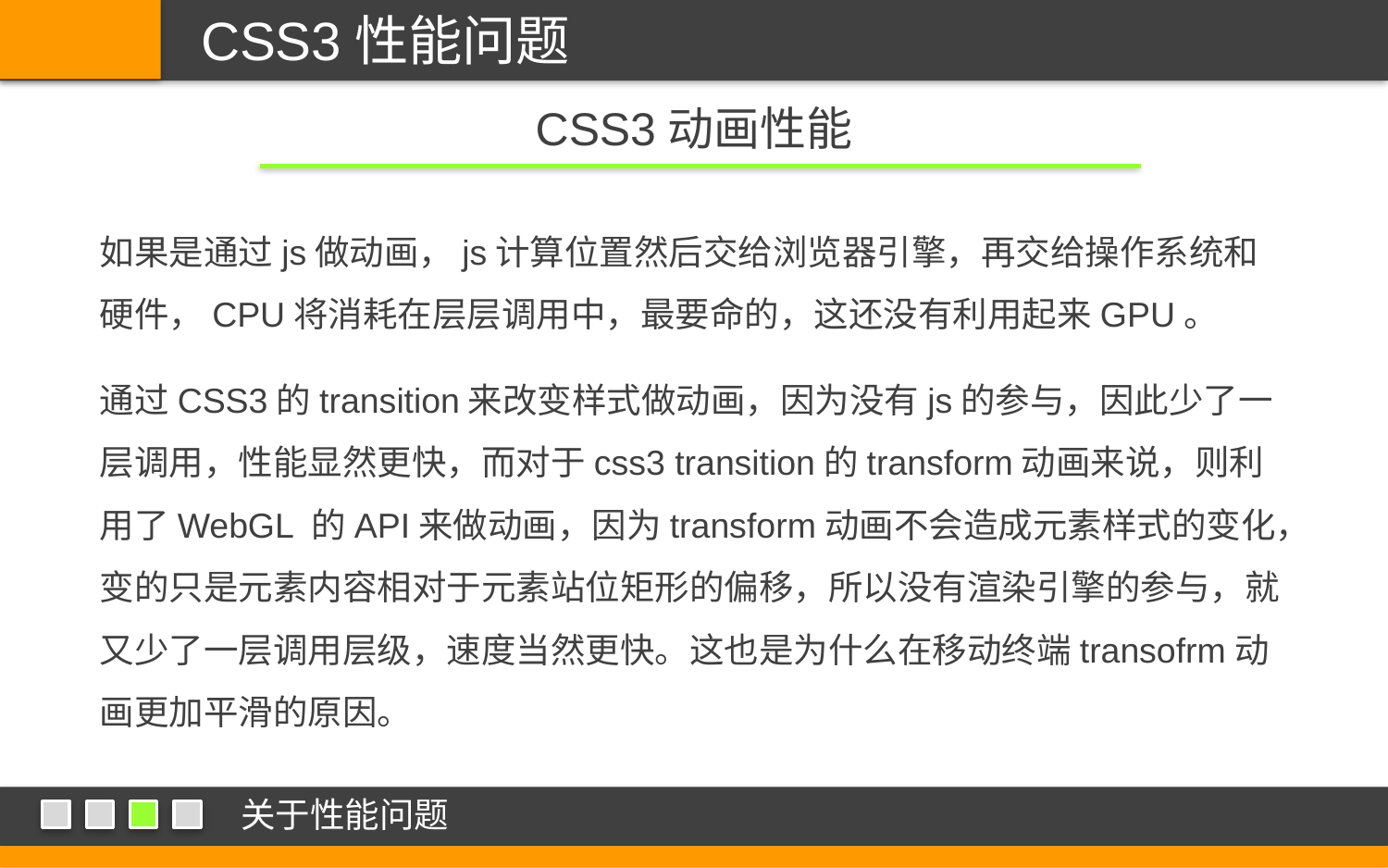

CSS3性能问题
CSS3动画性能
如果是通过js做动画，js计算位置然后交给浏览器引擎，再交给操作系统和硬件，CPU将消耗在层层调用中，最要命的，这还没有利用起来GPU。
通过CSS3的transition来改变样式做动画，因为没有js的参与，因此少了一层调用，性能显然更快，而对于css3 transition的transform动画来说，则利用了WebGL 的API来做动画，因为transform动画不会造成元素样式的变化，变的只是元素内容相对于元素站位矩形的偏移，所以没有渲染引擎的参与，就又少了一层调用层级，速度当然更快。这也是为什么在移动终端transofrm动画更加平滑的原因。
关于性能问题